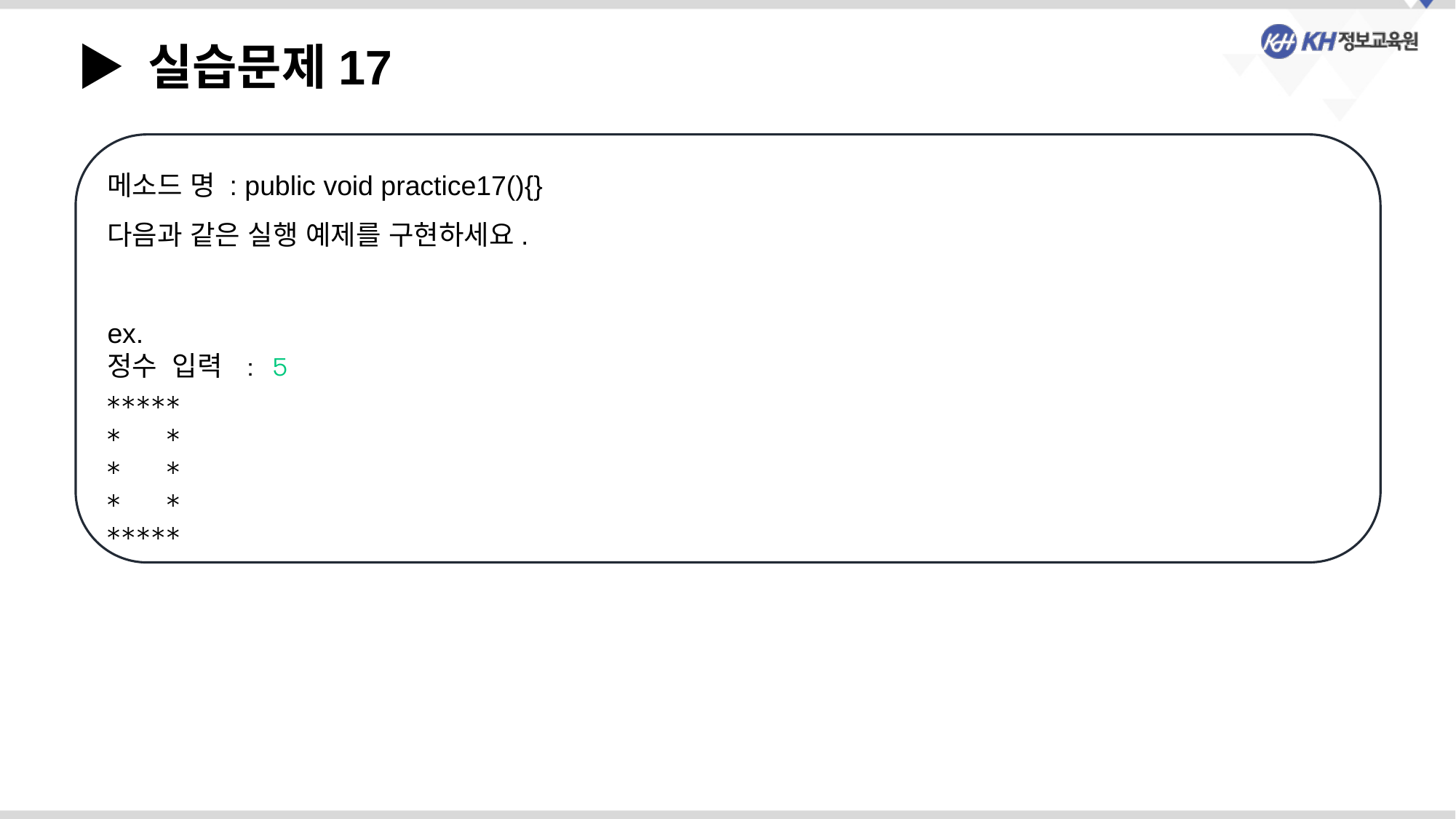

▶ 실습문제17
메소드 명 : public void practice17(){}
다음과 같은 실행 예제를 구현하세요.

ex.
정수 입력 : 5
*****
*   *
*   *
*   *
*****